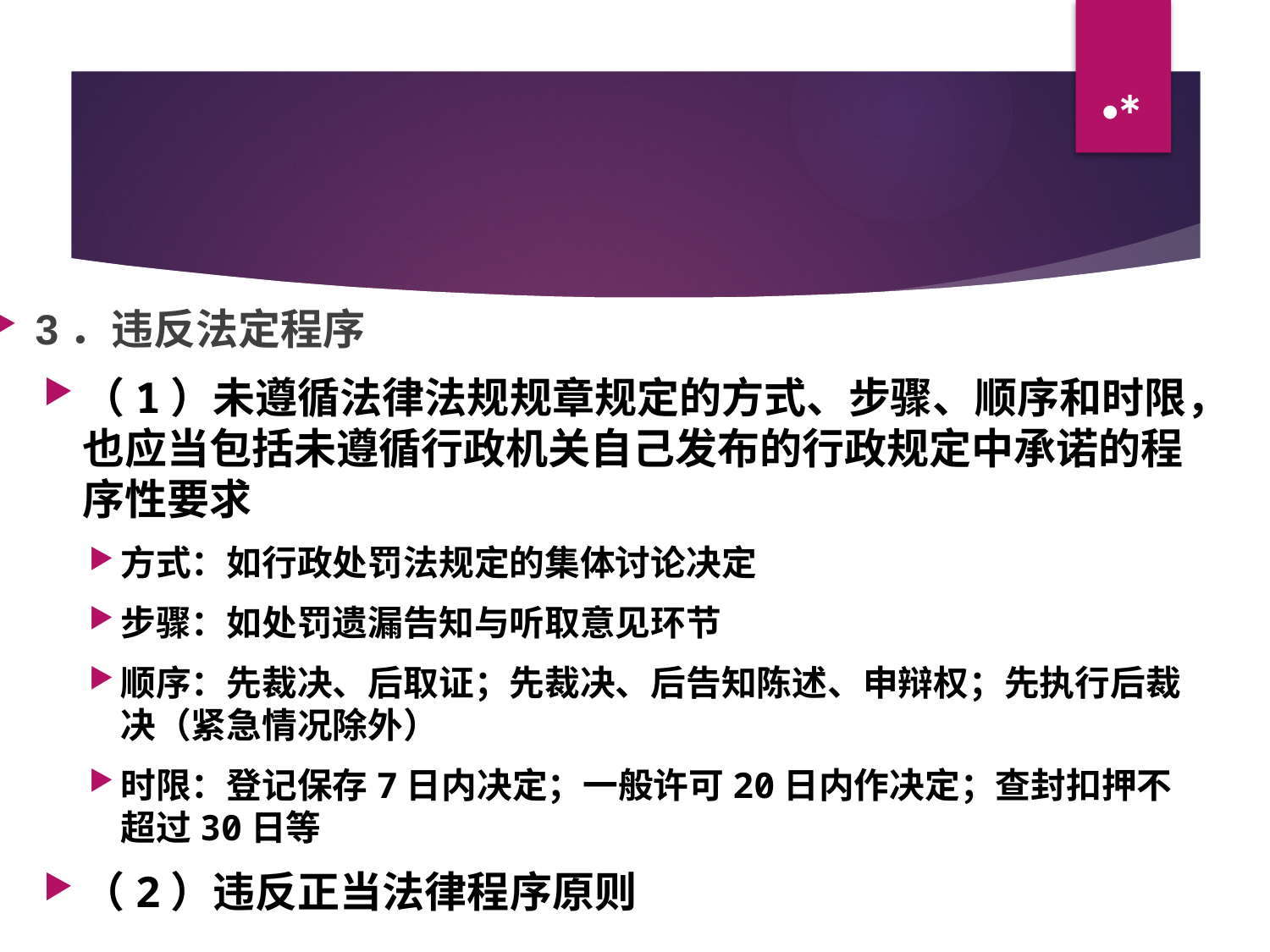

*
#
3．违反法定程序
（1）未遵循法律法规规章规定的方式、步骤、顺序和时限，也应当包括未遵循行政机关自己发布的行政规定中承诺的程序性要求
方式：如行政处罚法规定的集体讨论决定
步骤：如处罚遗漏告知与听取意见环节
顺序：先裁决、后取证；先裁决、后告知陈述、申辩权；先执行后裁决（紧急情况除外）
时限：登记保存7日内决定；一般许可20日内作决定；查封扣押不超过30日等
（2）违反正当法律程序原则